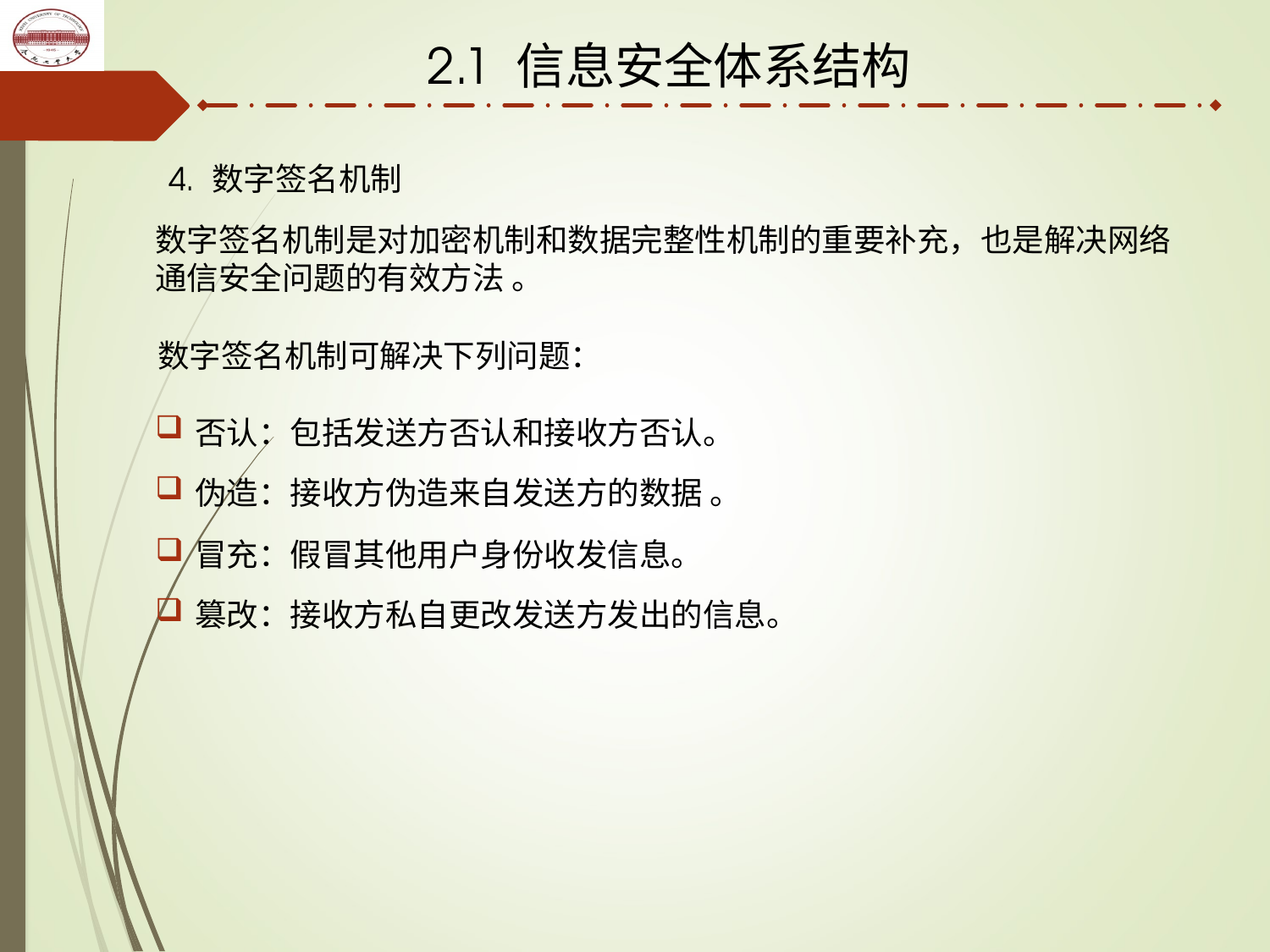

2.1 信息安全体系结构
4. 数字签名机制
数字签名机制是对加密机制和数据完整性机制的重要补充，也是解决网络通信安全问题的有效方法 。
数字签名机制可解决下列问题：
否认：包括发送方否认和接收方否认。
伪造：接收方伪造来自发送方的数据 。
冒充：假冒其他用户身份收发信息。
篡改：接收方私自更改发送方发出的信息。